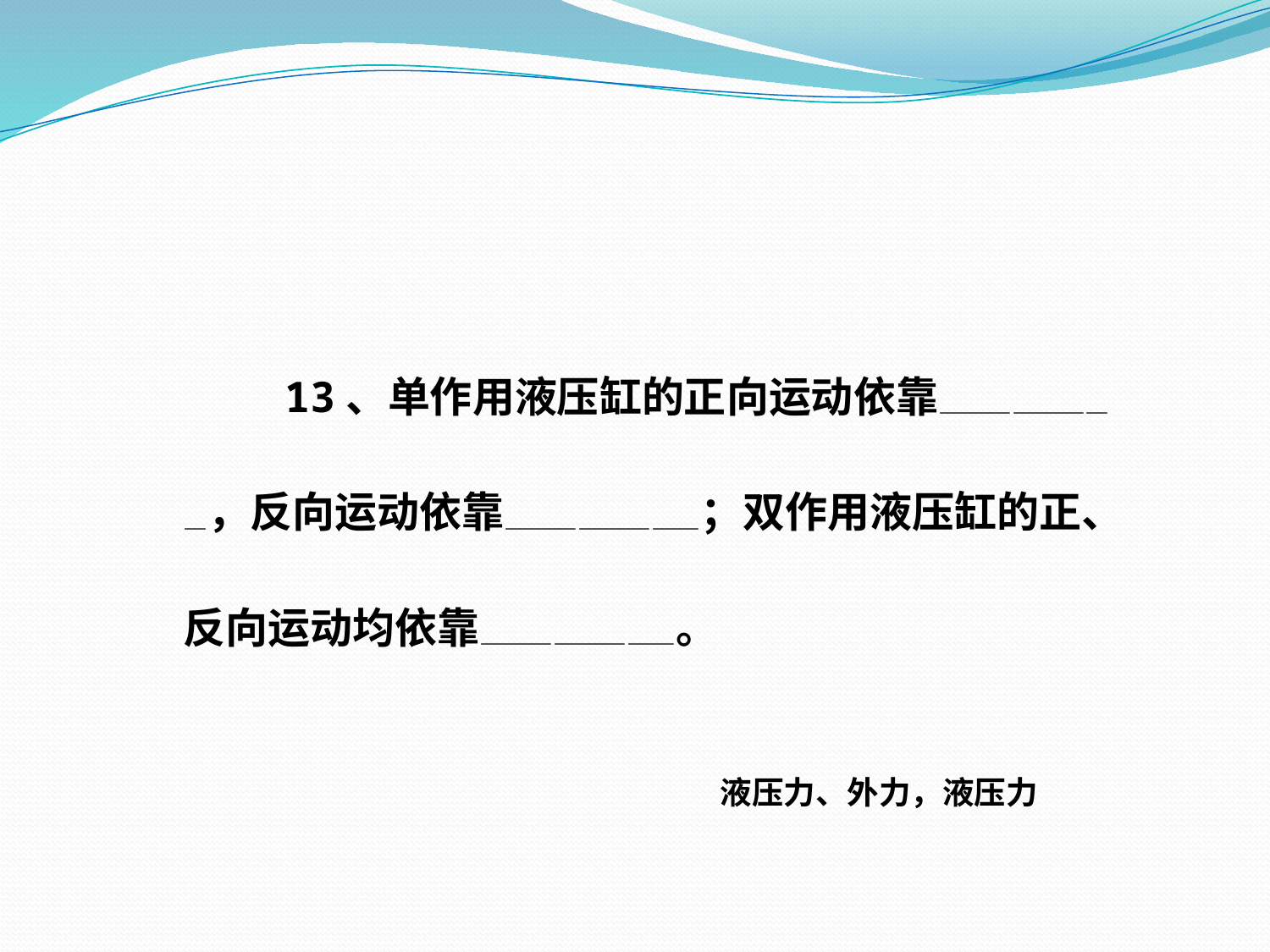

13、单作用液压缸的正向运动依靠————————，反向运动依靠————————；双作用液压缸的正、反向运动均依靠————————。
液压力、外力，液压力